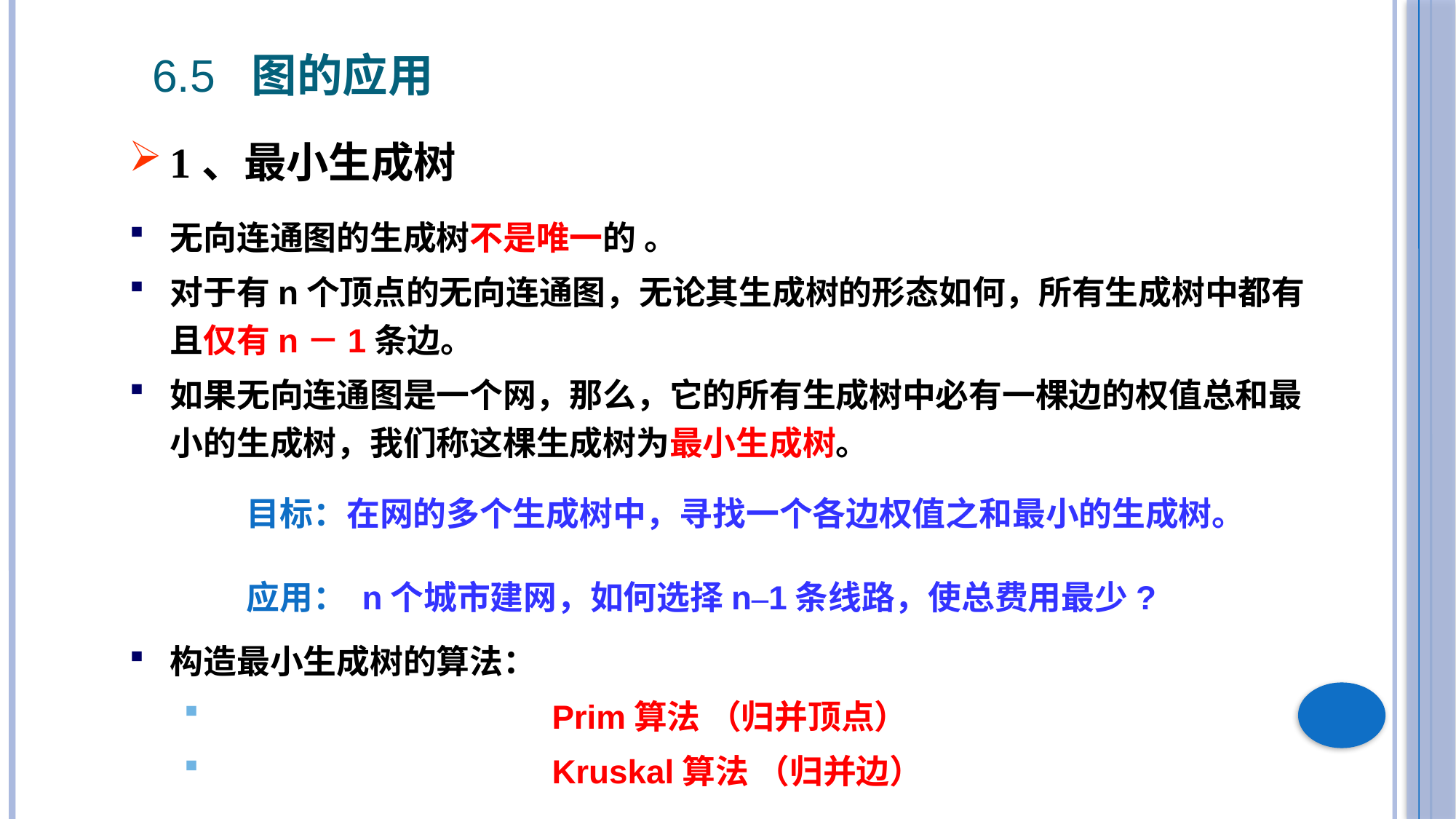

6.5  图的应用
1、最小生成树

无向连通图的生成树不是唯一的 。
对于有n个顶点的无向连通图，无论其生成树的形态如何，所有生成树中都有且仅有n－1条边。
如果无向连通图是一个网，那么，它的所有生成树中必有一棵边的权值总和最小的生成树，我们称这棵生成树为最小生成树。

构造最小生成树的算法：
                                    Prim算法 （归并顶点）
                                    Kruskal算法 （归并边）
目标：在网的多个生成树中，寻找一个各边权值之和最小的生成树。
应用： n个城市建网，如何选择n–1条线路，使总费用最少?